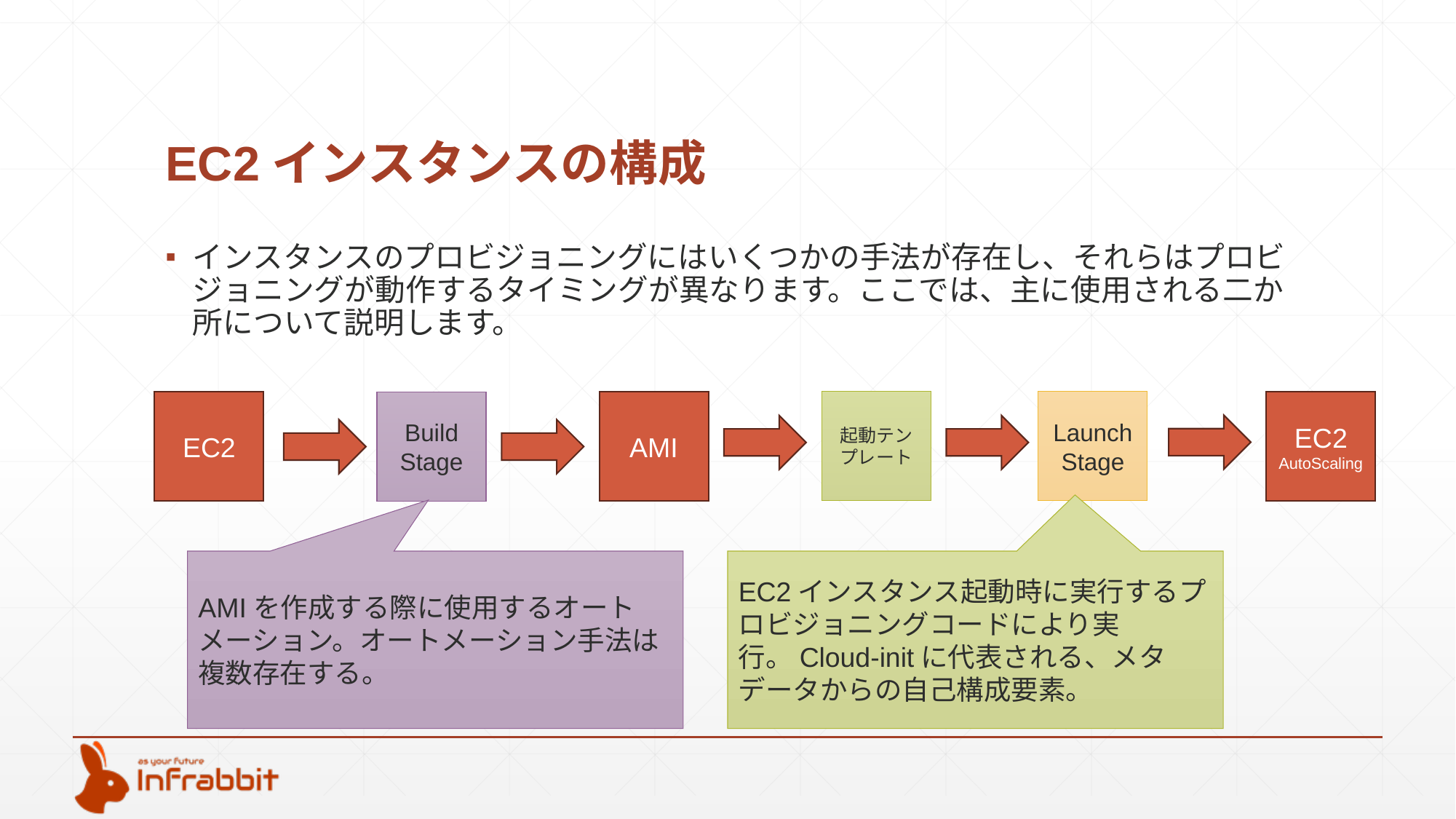

# EC2インスタンスの構成
インスタンスのプロビジョニングにはいくつかの手法が存在し、それらはプロビジョニングが動作するタイミングが異なります。ここでは、主に使用される二か所について説明します。

起動テンプレート
Launch
Stage
EC2
AutoScaling
EC2
Build
Stage
AMI

EC2インスタンス起動時に実行するプロビジョニングコードにより実行。Cloud-initに代表される、メタデータからの自己構成要素。
AMIを作成する際に使用するオートメーション。オートメーション手法は複数存在する。